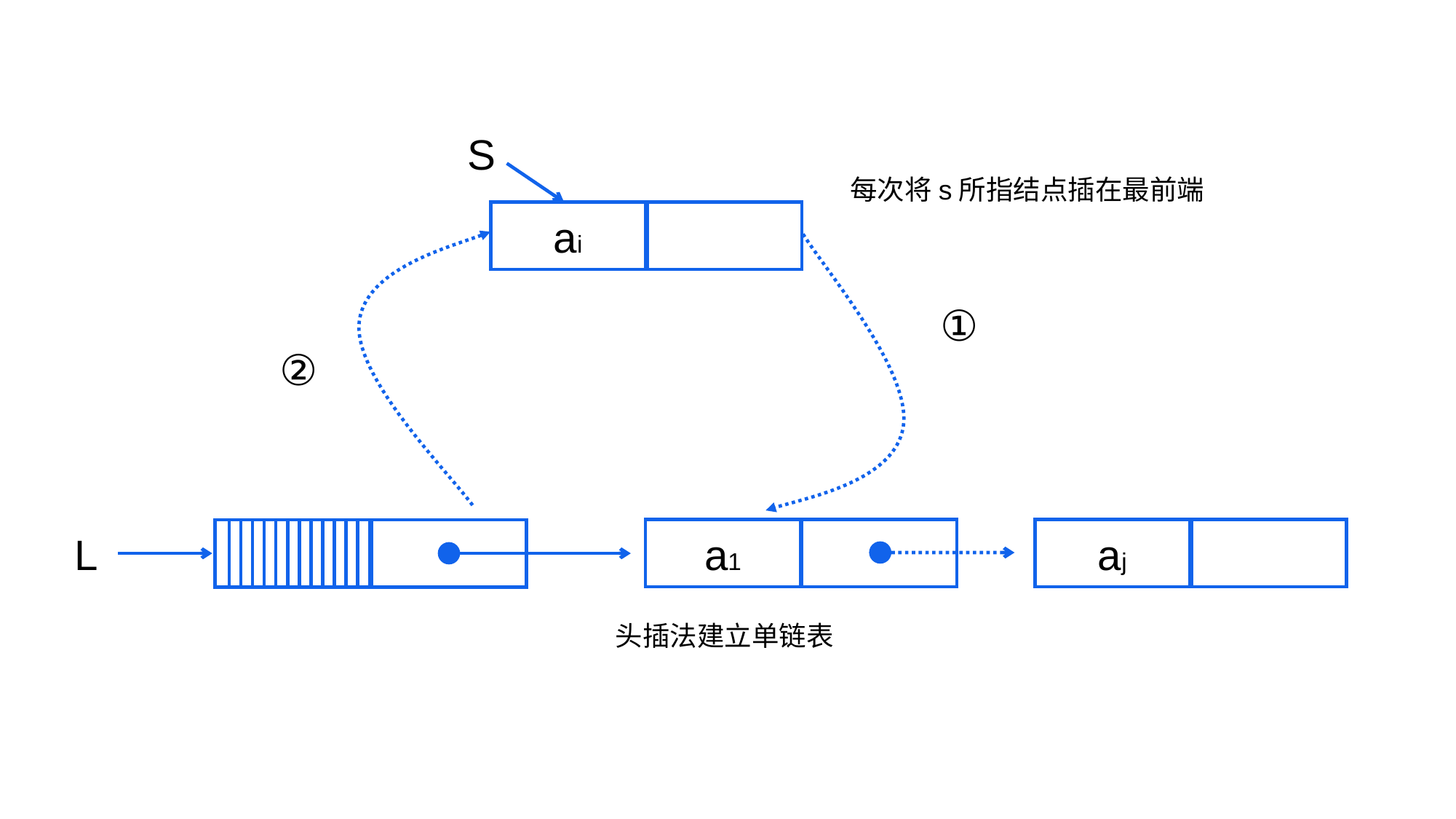

S
每次将s所指结点插在最前端
ai

①
②
a1

aj

L

头插法建立单链表